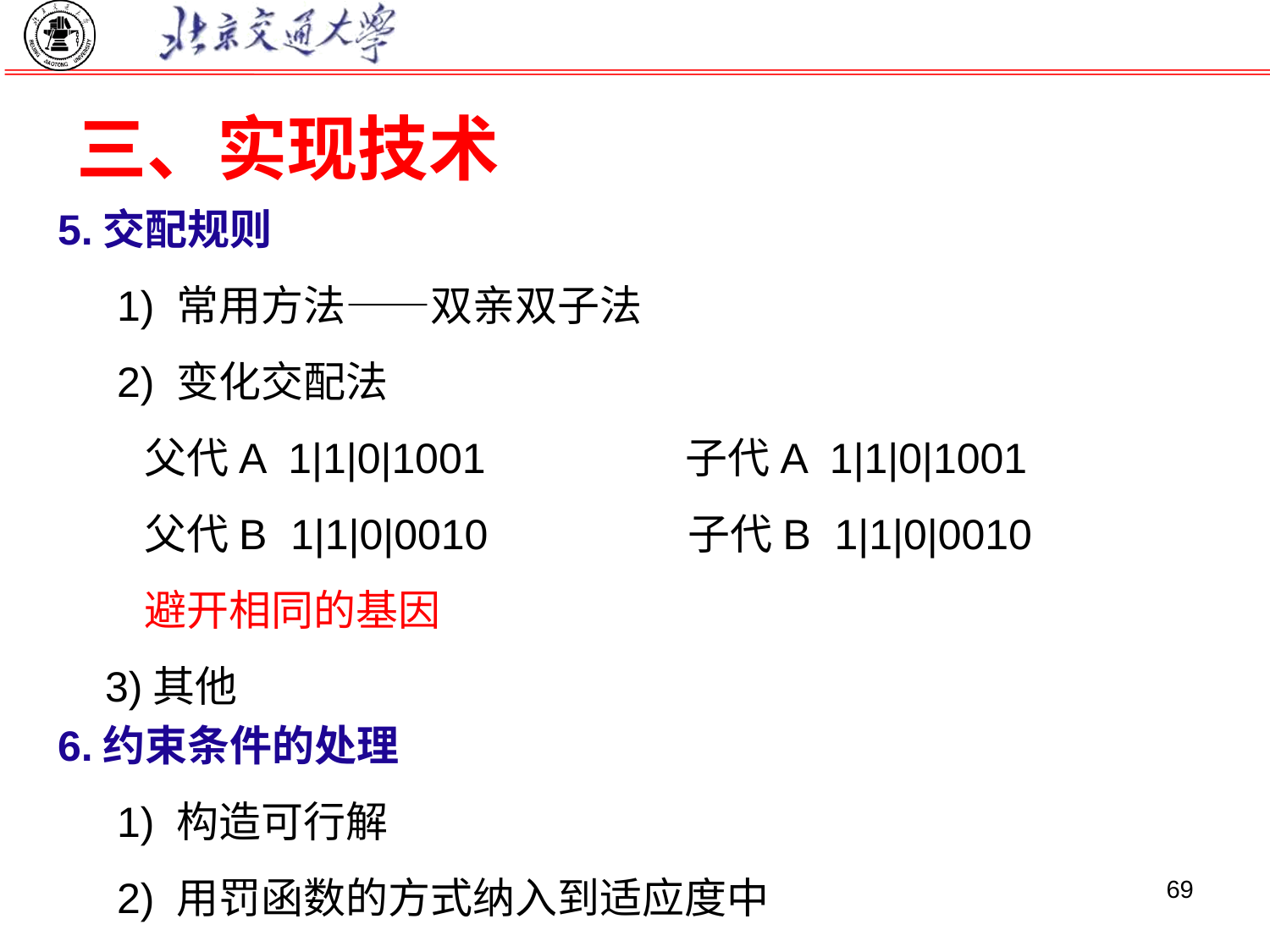

# 三、实现技术
5.交配规则
     1) 常用方法——双亲双子法
     2) 变化交配法
        父代A  1|1|0|1001                子代A  1|1|0|1001
        父代B  1|1|0|0010                子代B  1|1|0|0010
        避开相同的基因
    3)其他
6.约束条件的处理
     1) 构造可行解
     2) 用罚函数的方式纳入到适应度中
69